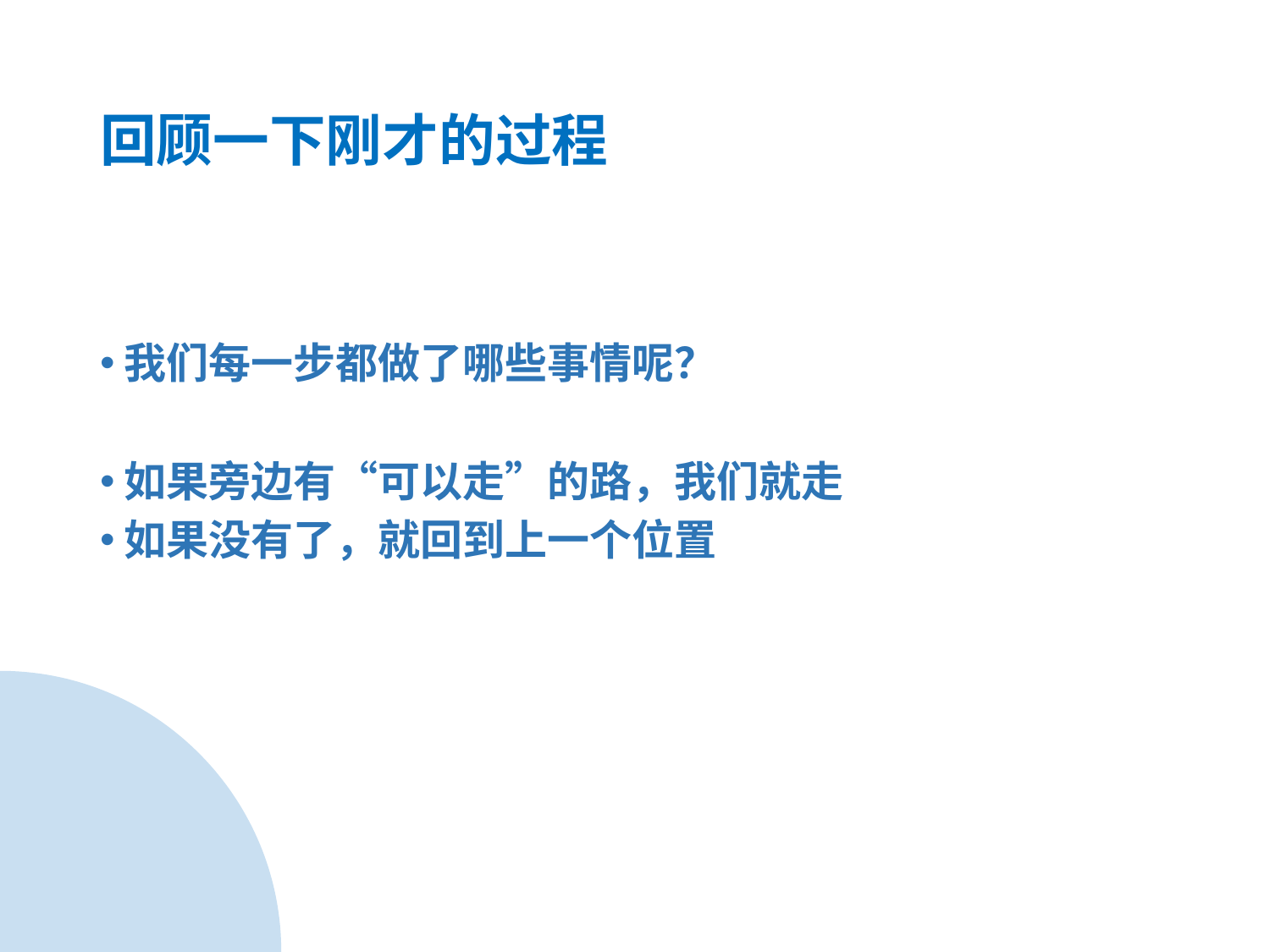

# 回顾一下刚才的过程
我们每一步都做了哪些事情呢？

如果旁边有“可以走”的路，我们就走
如果没有了，就回到上一个位置